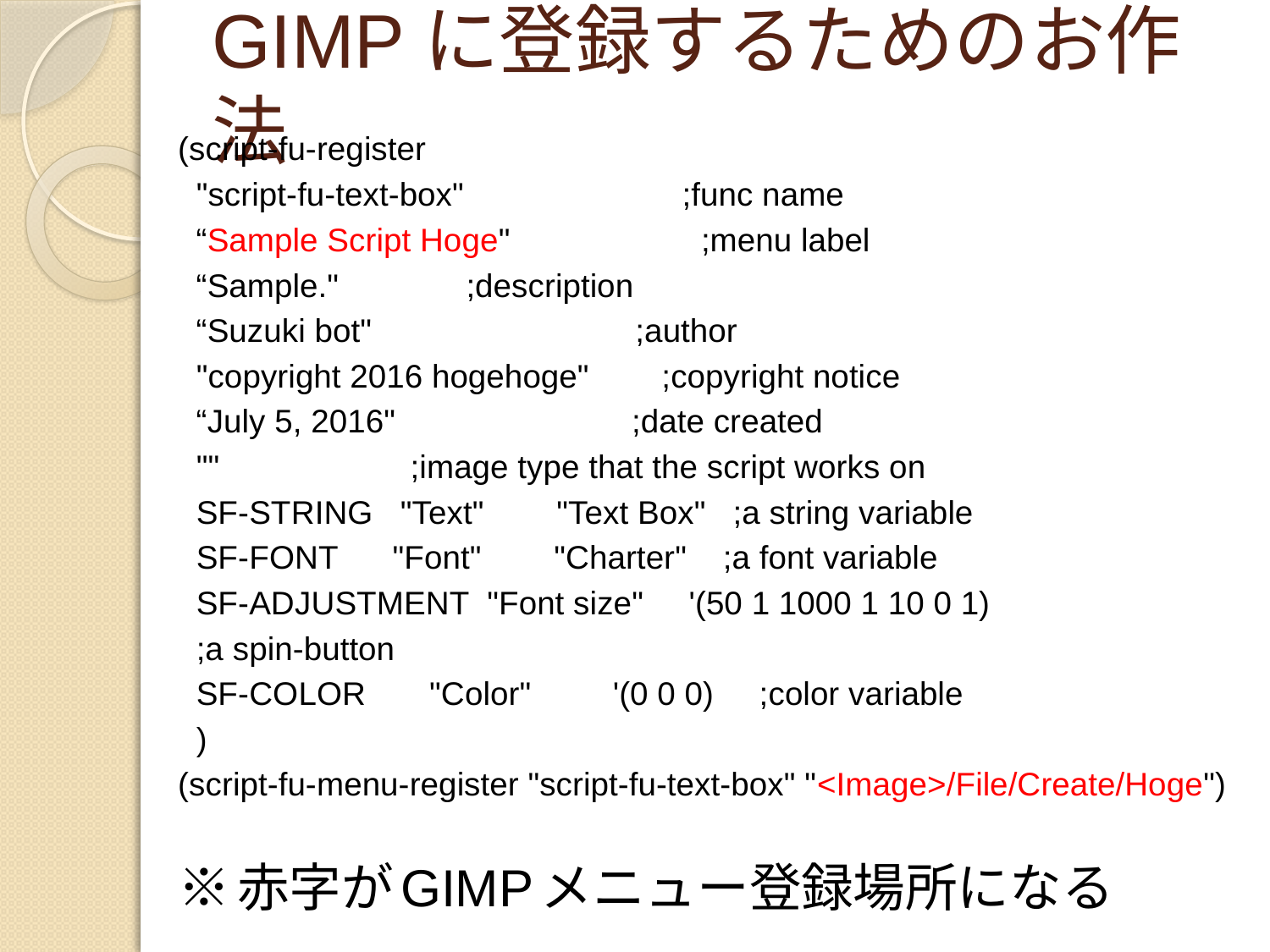

# GIMPに登録するためのお作法
(script-fu-register
  "script-fu-text-box"                        ;func name
  “Sample Script Hoge"                     ;menu label
  “Sample."              ;description
  “Suzuki bot"                             ;author
  "copyright 2016 hogehoge"        ;copyright notice
  “July 5, 2016"                          ;date created
  ""                     ;image type that the script works on
  SF-STRING   "Text"        "Text Box"   ;a string variable
  SF-FONT      "Font"        "Charter"    ;a font variable
  SF-ADJUSTMENT  "Font size"     '(50 1 1000 1 10 0 1)
  ;a spin-button
  SF-COLOR       "Color"         '(0 0 0)     ;color variable
  )
(script-fu-menu-register "script-fu-text-box" "<Image>/File/Create/Hoge")

※赤字がGIMPメニュー登録場所になる